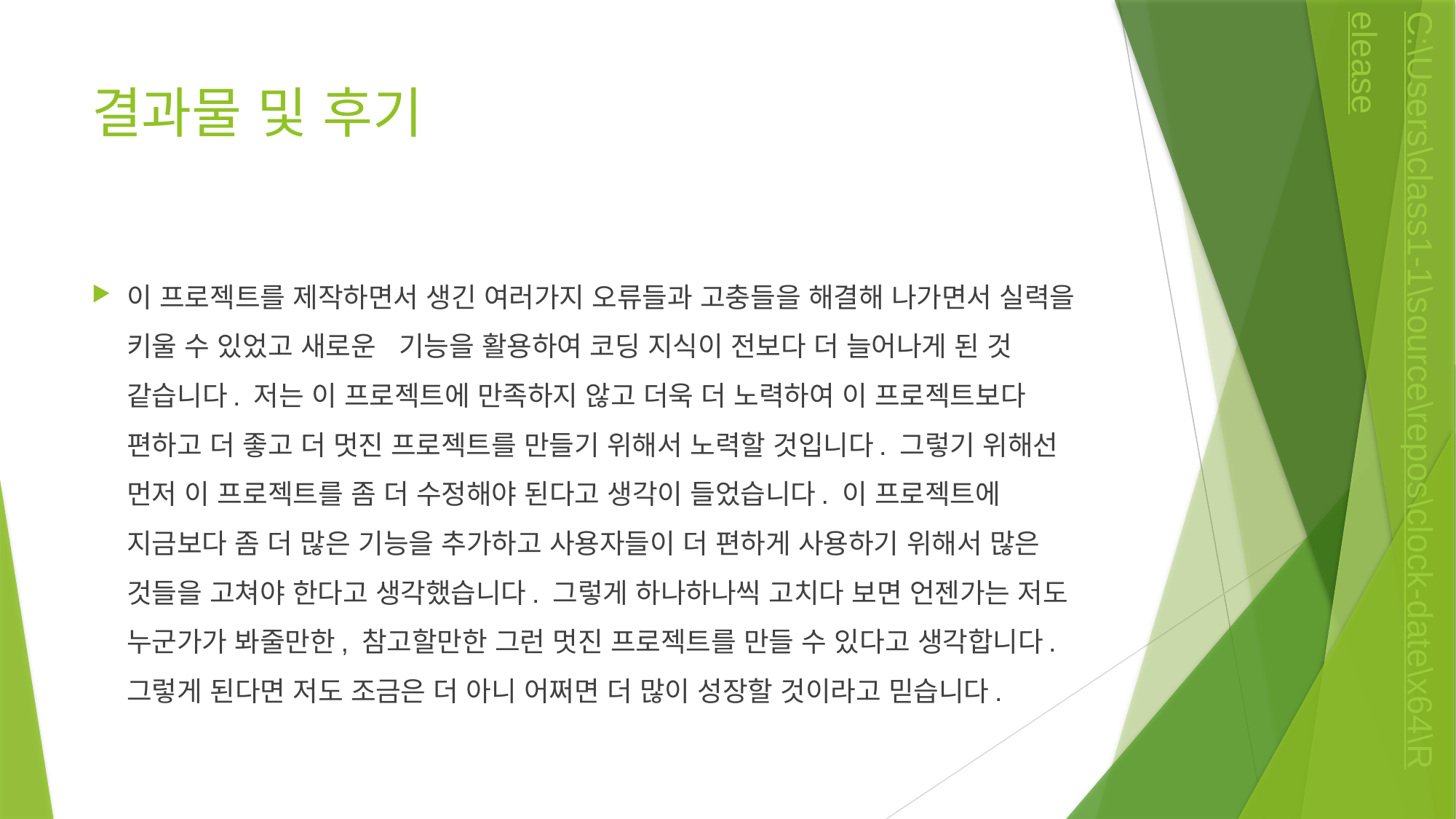

C:\Users\class1-1\source\repos\clock-date\x64\Release
# 결과물 및 후기
이 프로젝트를 제작하면서 생긴 여러가지 오류들과 고충들을 해결해 나가면서 실력을 키울 수 있었고 새로운   기능을 활용하여 코딩 지식이 전보다 더 늘어나게 된 것 같습니다. 저는 이 프로젝트에 만족하지 않고 더욱 더 노력하여 이 프로젝트보다 편하고 더 좋고 더 멋진 프로젝트를 만들기 위해서 노력할 것입니다. 그렇기 위해선 먼저 이 프로젝트를 좀 더 수정해야 된다고 생각이 들었습니다. 이 프로젝트에 지금보다 좀 더 많은 기능을 추가하고 사용자들이 더 편하게 사용하기 위해서 많은 것들을 고쳐야 한다고 생각했습니다. 그렇게 하나하나씩 고치다 보면 언젠가는 저도 누군가가 봐줄만한, 참고할만한 그런 멋진 프로젝트를 만들 수 있다고 생각합니다. 그렇게 된다면 저도 조금은 더 아니 어쩌면 더 많이 성장할 것이라고 믿습니다.